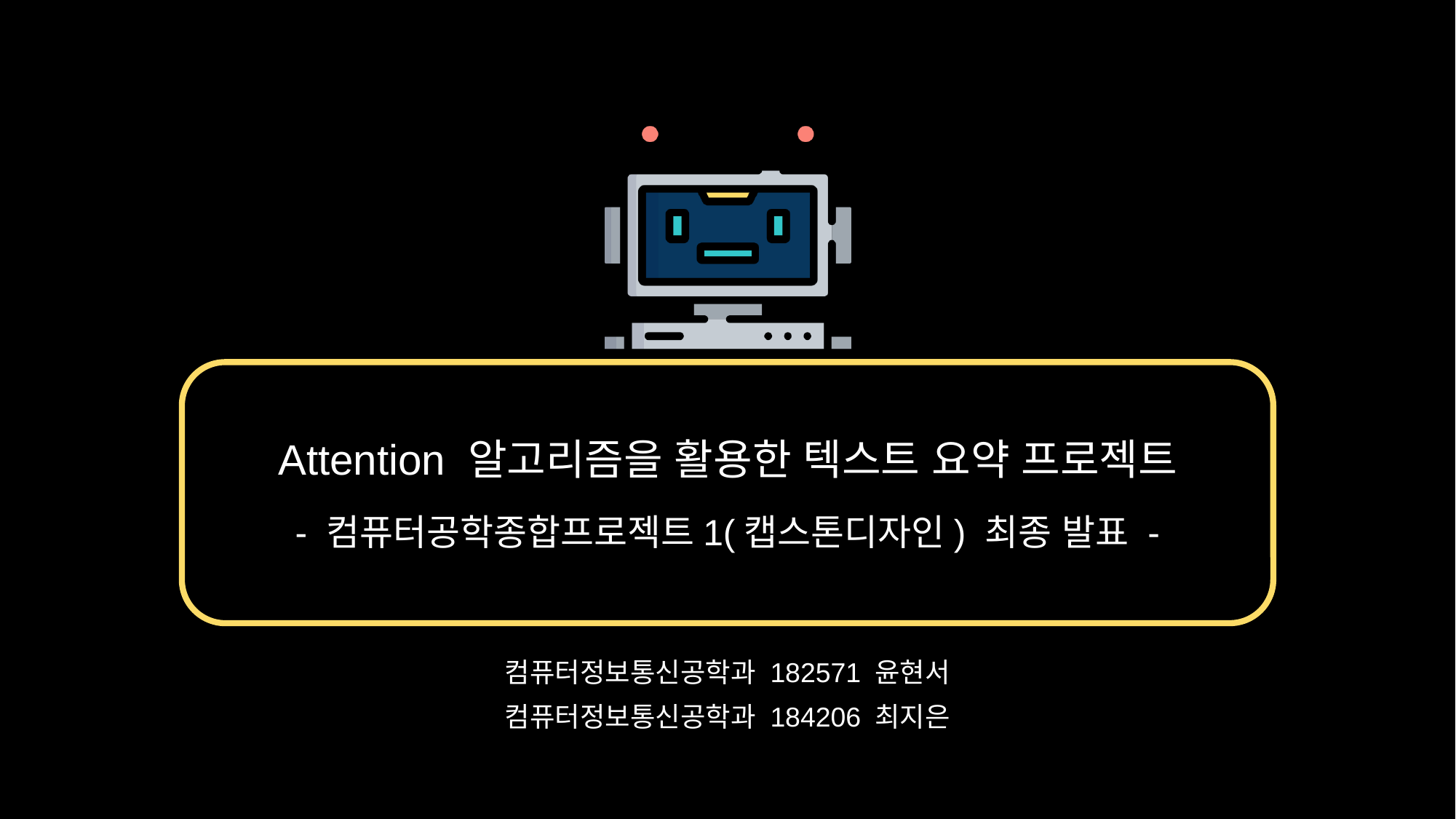

# Attention 알고리즘을 활용한 텍스트 요약 프로젝트
- 컴퓨터공학종합프로젝트1(캡스톤디자인) 최종 발표 -
컴퓨터정보통신공학과 182571 윤현서
컴퓨터정보통신공학과 184206 최지은